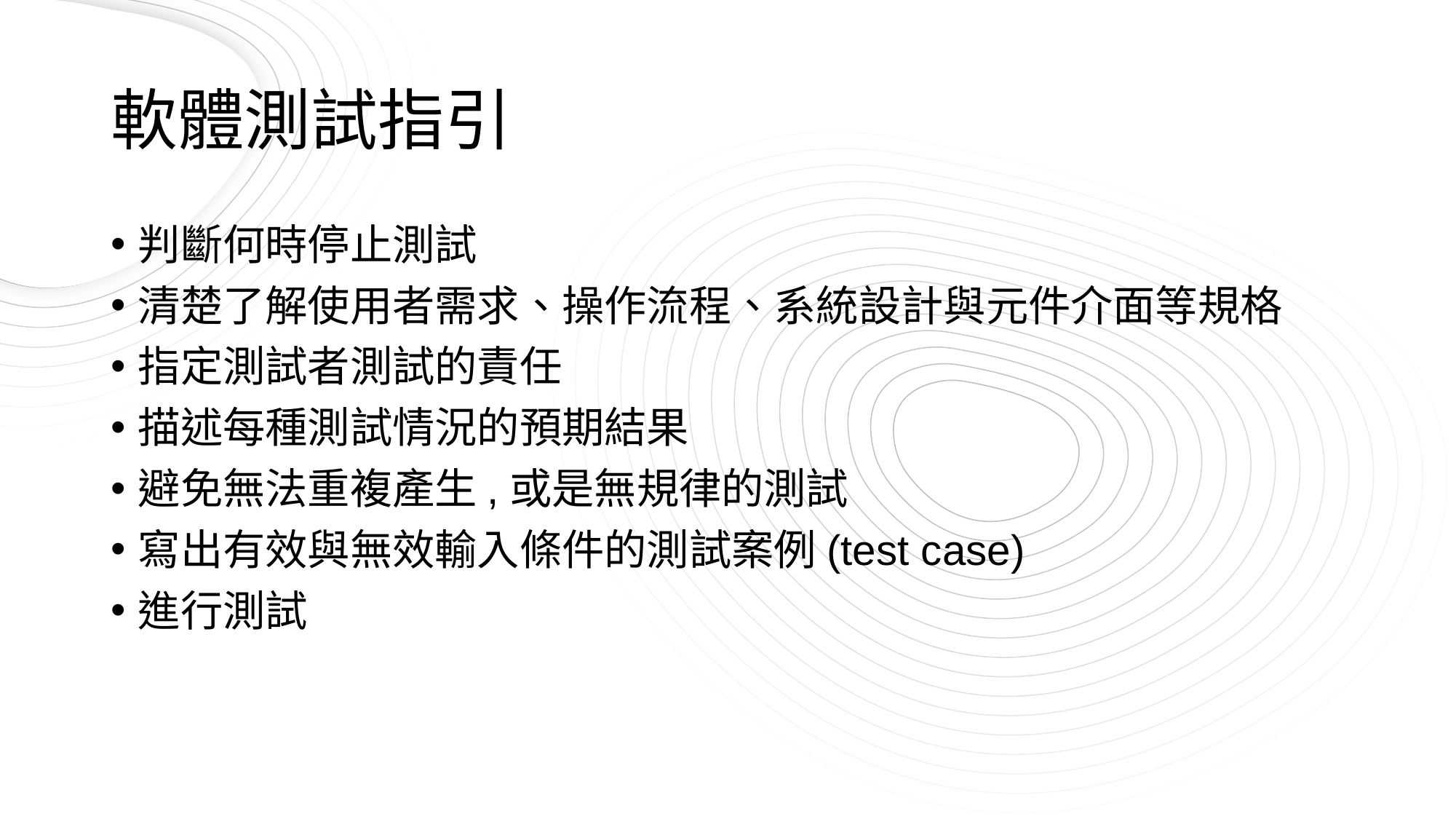

# 軟體測試指引
判斷何時停止測試
清楚了解使用者需求、操作流程、系統設計與元件介面等規格
指定測試者測試的責任
描述每種測試情況的預期結果
避免無法重複產生,或是無規律的測試
寫出有效與無效輸入條件的測試案例(test case)
進行測試